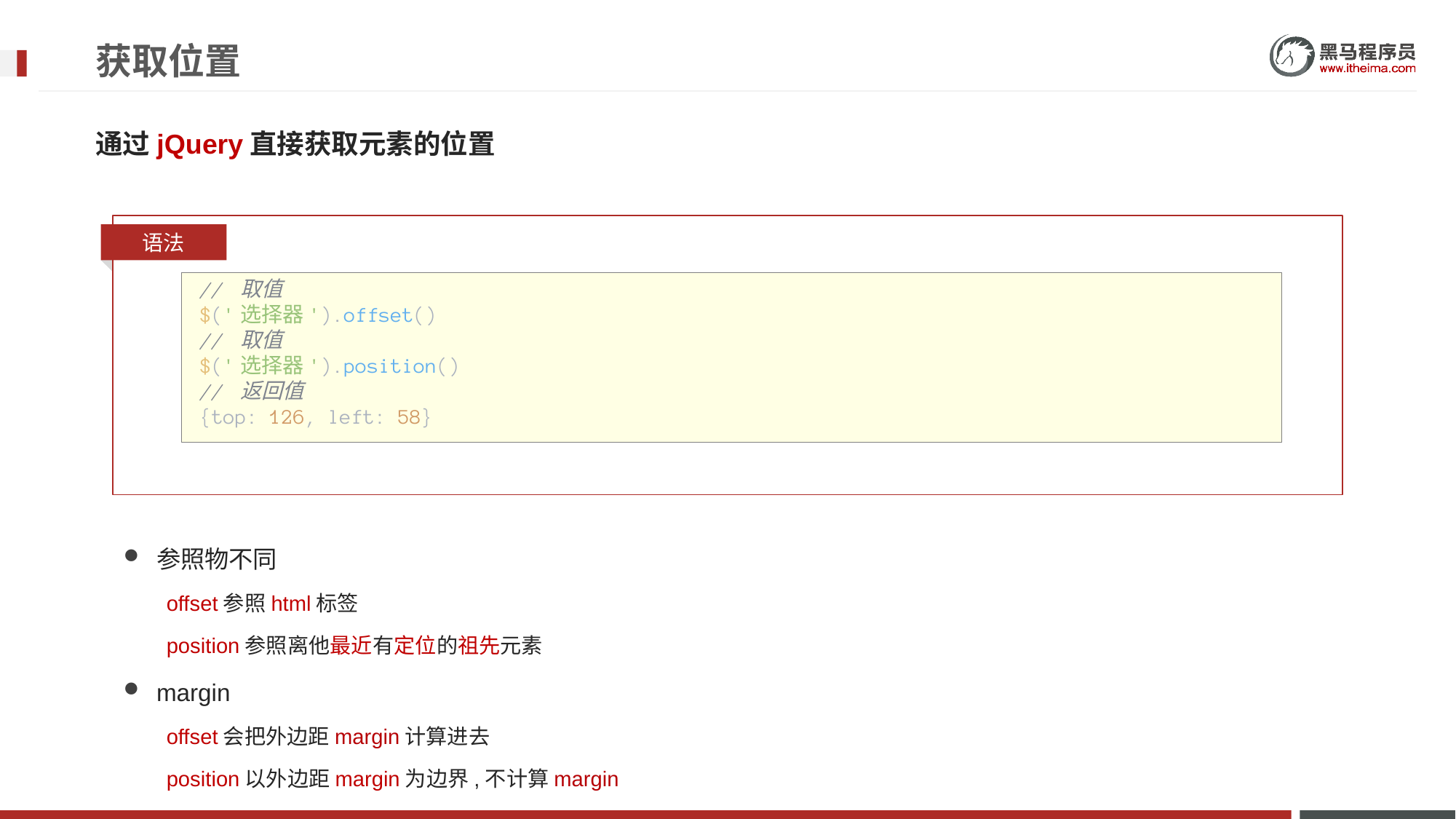

# 获取位置
通过jQuery直接获取元素的位置

语法

      // 取值
      $('选择器').offset()
      // 取值
      $('选择器').position()
      // 返回值
      {top: 126, left: 58}

参照物不同
offset参照html标签
position参照离他最近有定位的祖先元素
margin
offset会把外边距margin计算进去
position以外边距margin为边界,不计算margin